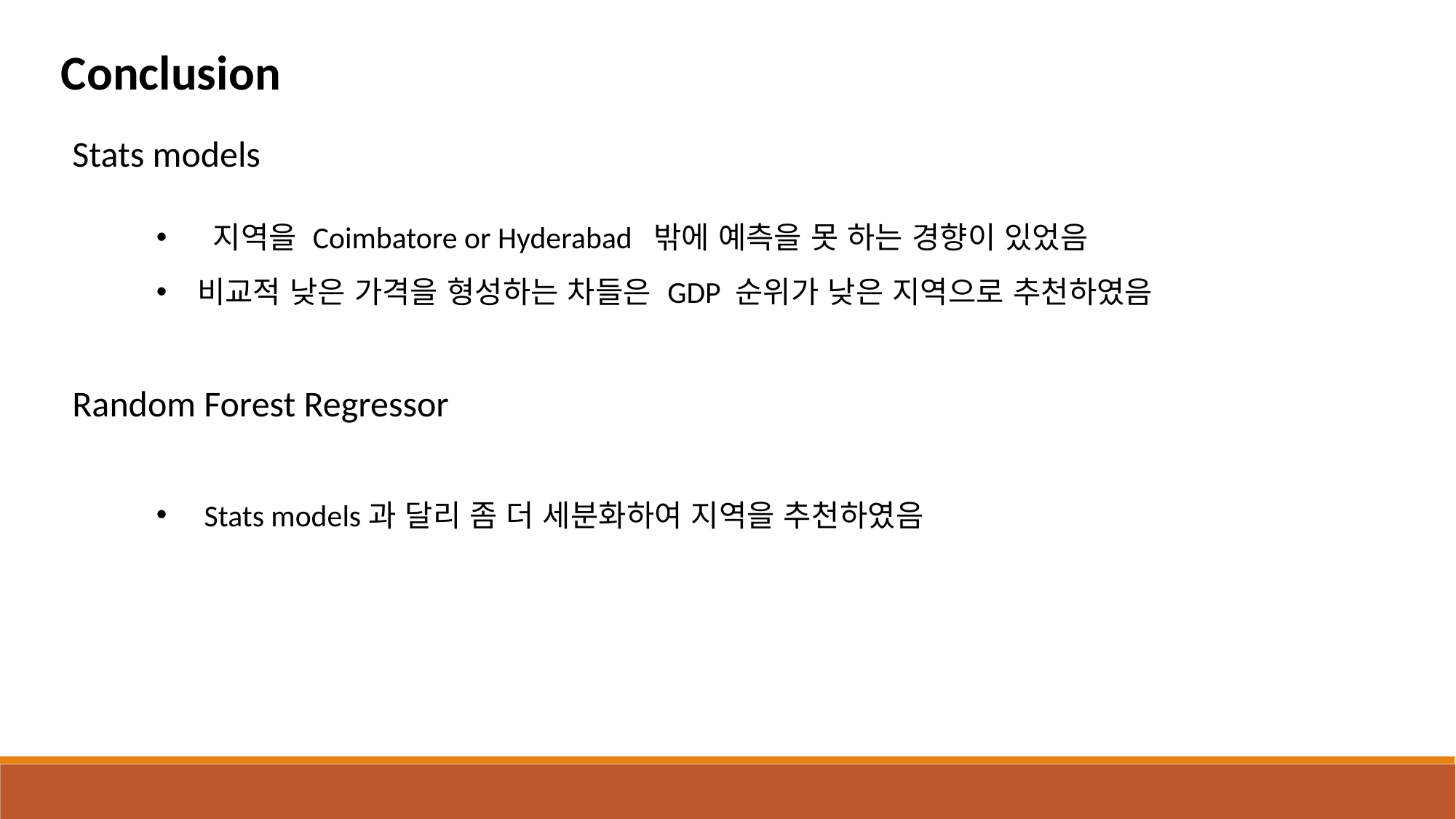

Conclusion
Stats models

 지역을 Coimbatore or Hyderabad  밖에 예측을 못 하는 경향이 있었음
비교적 낮은 가격을 형성하는 차들은 GDP 순위가 낮은 지역으로 추천하였음

Random Forest Regressor
 Stats models과 달리 좀 더 세분화하여 지역을 추천하였음